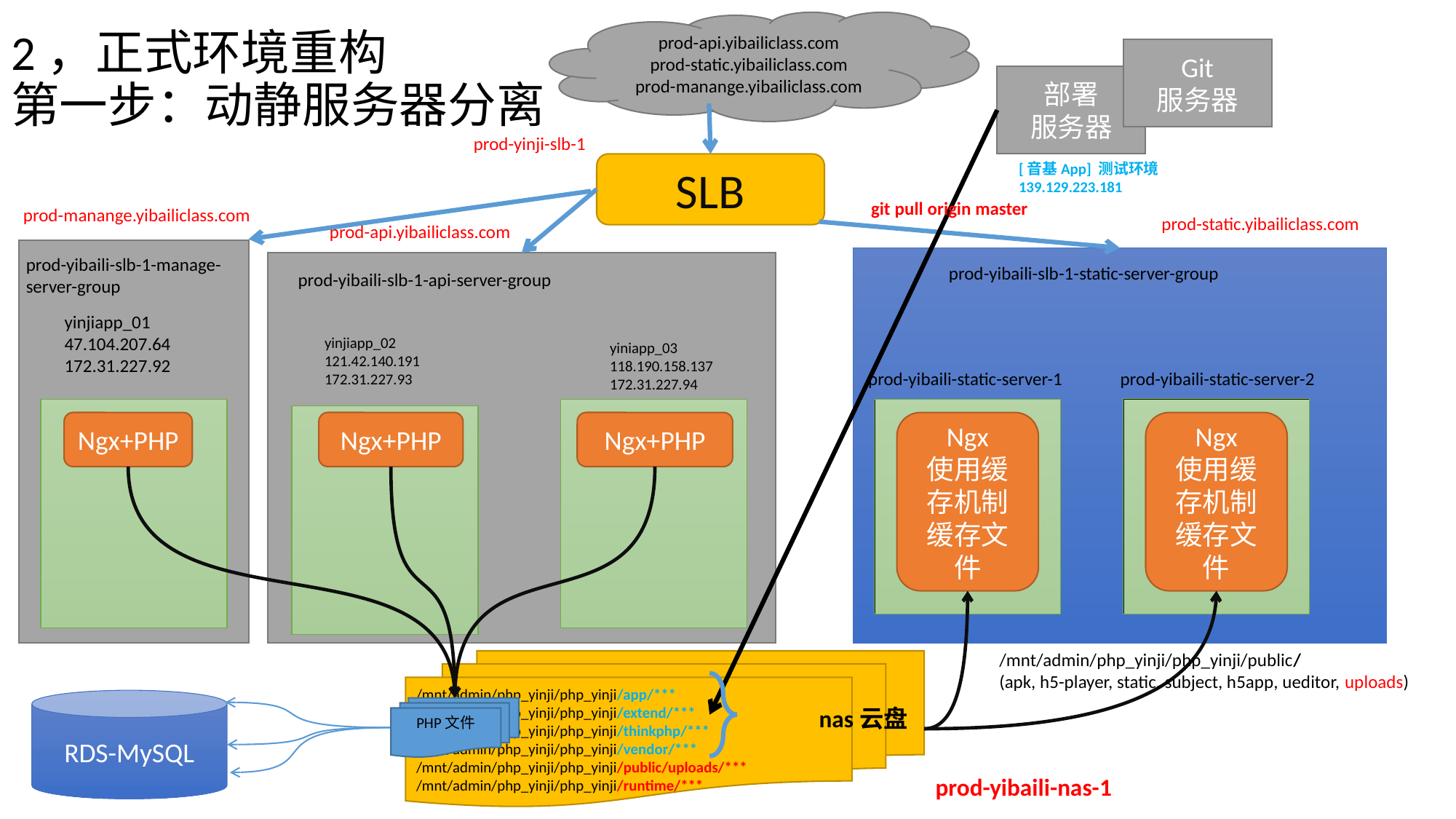

# 2，正式环境重构 第一步：动静服务器分离
prod-api.yibailiclass.com
prod-static.yibailiclass.com
prod-manange.yibailiclass.com
Git
服务器
部署
服务器
prod-yinji-slb-1
SLB
[音基App] 测试环境 139.129.223.181
git pull origin master
prod-manange.yibailiclass.com
prod-static.yibailiclass.com
prod-api.yibailiclass.com

prod-yibaili-slb-1-manage-server-group

prod-yibaili-slb-1-static-server-group

prod-yibaili-slb-1-api-server-group

yinjiapp_01
47.104.207.64
172.31.227.92

yinjiapp_02
121.42.140.191
172.31.227.93
yiniapp_03
118.190.158.137
172.31.227.94
prod-yibaili-static-server-1
prod-yibaili-static-server-2

Ngx+PHP
Ngx+PHP
Ngx+PHP
Ngx
使用缓存机制缓存文件
Ngx
使用缓存机制缓存文件
/mnt/admin/php_yinji/php_yinji/public/
(apk, h5-player, static, subject, h5app, ueditor, uploads)
/mnt/admin/php_yinji/php_yinji/app/***
/mnt/admin/php_yinji/php_yinji/extend/***
/mnt/admin/php_yinji/php_yinji/thinkphp/***
/mnt/admin/php_yinji/php_yinji/vendor/***
/mnt/admin/php_yinji/php_yinji/public/uploads/***
/mnt/admin/php_yinji/php_yinji/runtime/***

RDS-MySQL
PHP文件

nas云盘
prod-yibaili-nas-1